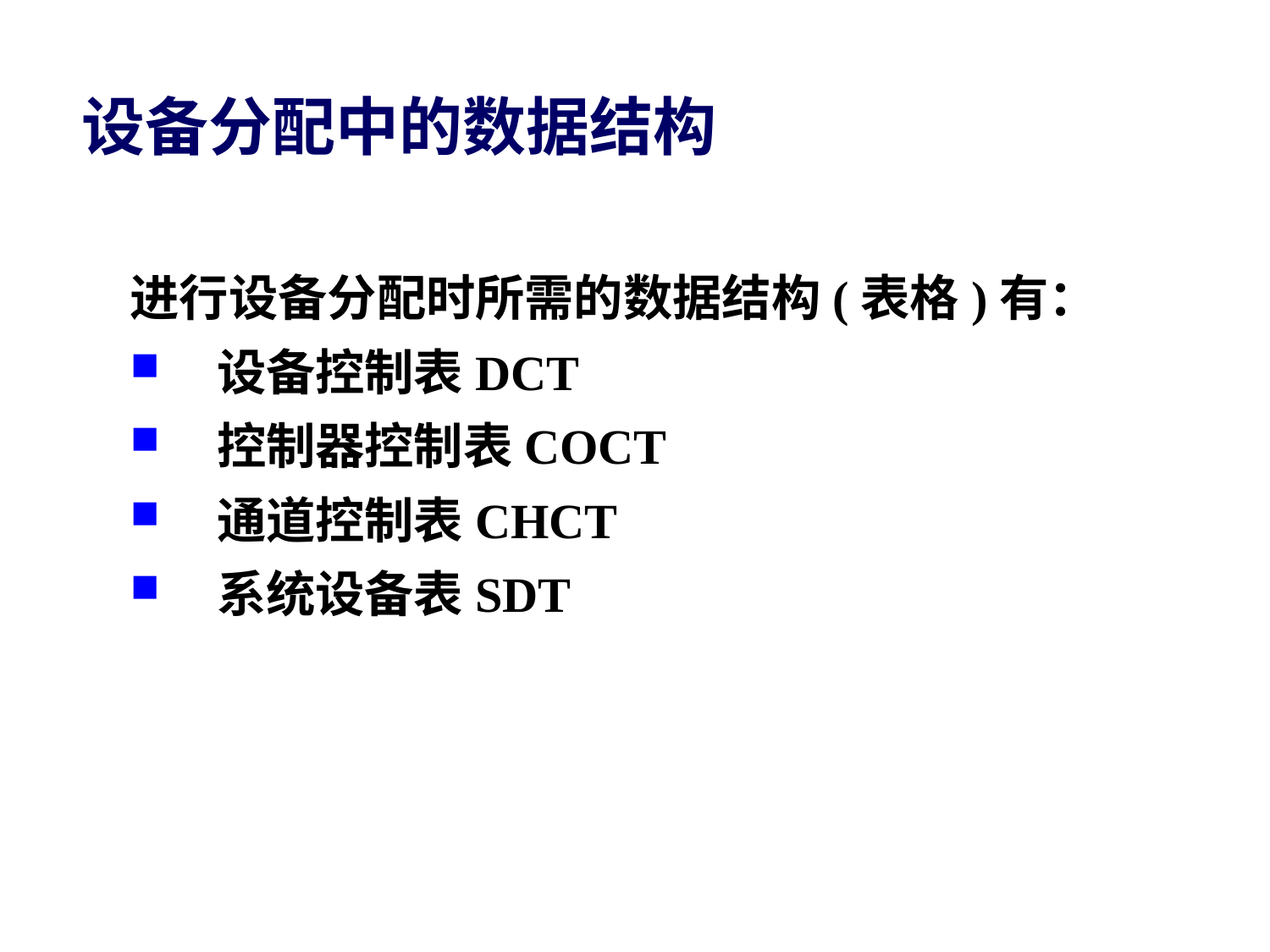

# 设备分配中的数据结构
进行设备分配时所需的数据结构(表格)有：
 设备控制表DCT
 控制器控制表COCT
 通道控制表CHCT
 系统设备表SDT
63